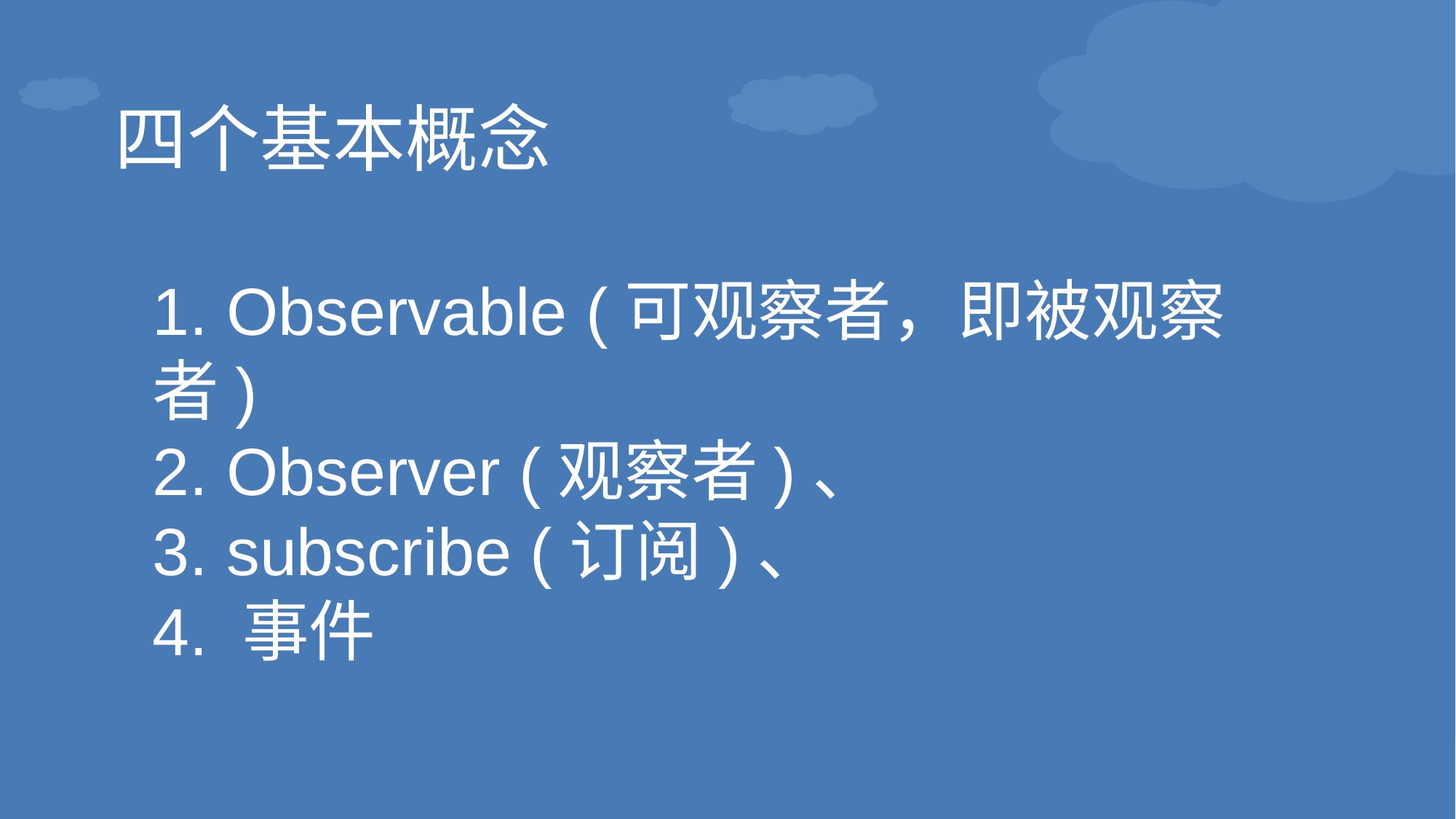

四个基本概念
1. Observable (可观察者，即被观察者)
2. Observer (观察者)、
3. subscribe (订阅)、
4. 事件